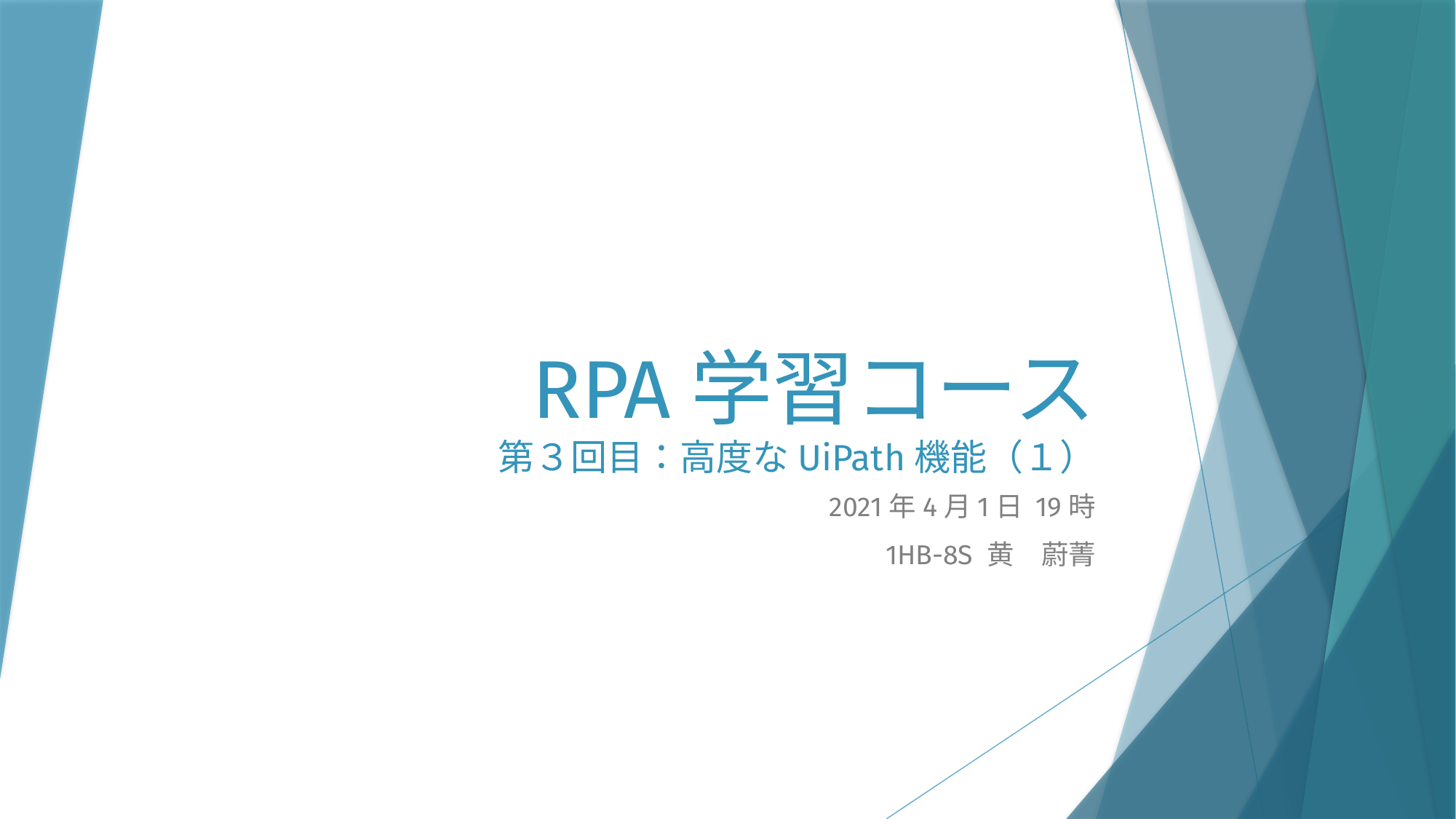

# RPA学習コース 第３回目：高度なUiPath機能（１）
2021年4月1日 19時
1HB-8S 黄　蔚菁